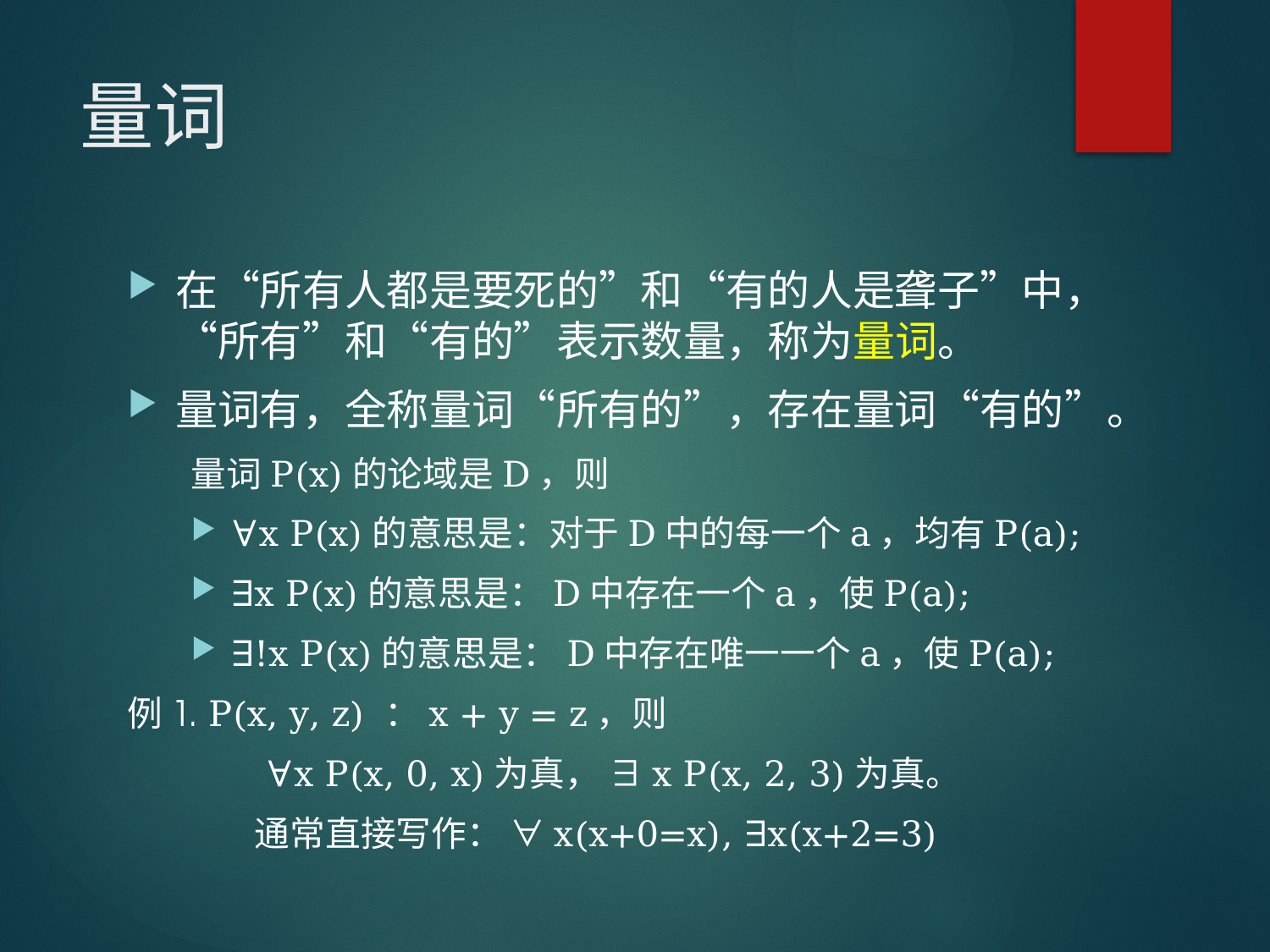

# 量词
在“所有人都是要死的”和“有的人是聋子”中， “所有”和“有的”表示数量，称为量词。
量词有，全称量词“所有的”，存在量词“有的”。
量词P(x)的论域是D，则
∀x P(x)的意思是：对于D中的每一个a，均有P(a);
∃x P(x)的意思是：D中存在一个a，使P(a);
∃!x P(x)的意思是：D中存在唯一一个a，使P(a);
例1. P(x, y, z) ：x + y = z，则
	 ∀x P(x, 0, x)为真， ∃x P(x, 2, 3)为真。
	通常直接写作： ∀x(x+0=x), ∃x(x+2=3)